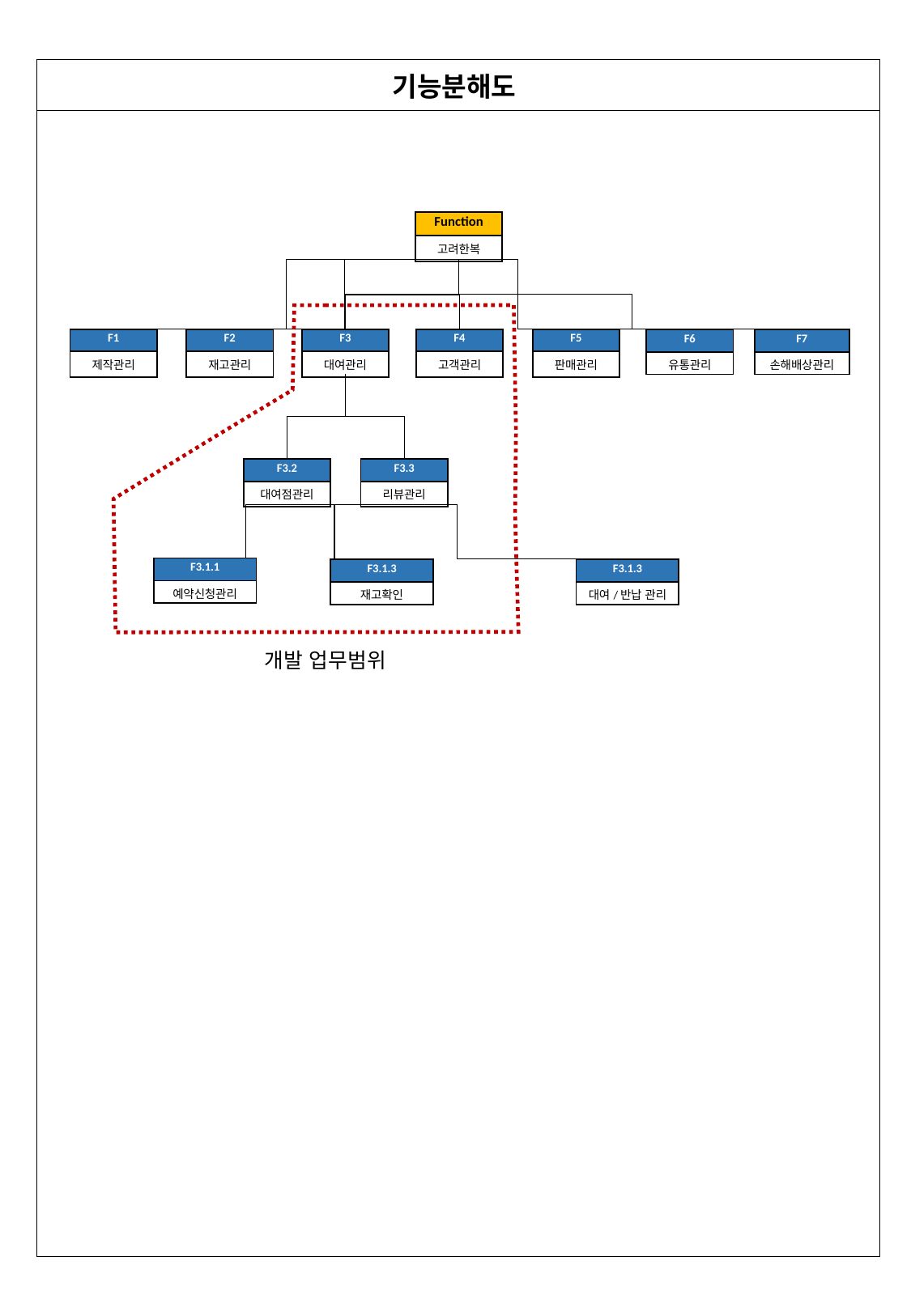

| 기능분해도 |
| --- |
|  |
| Function |
| --- |
| 고려한복 |

| F1 |
| --- |
| 제작관리 |
| F2 |
| --- |
| 재고관리 |
| F3 |
| --- |
| 대여관리 |
| F4 |
| --- |
| 고객관리 |
| F5 |
| --- |
| 판매관리 |
| F6 |
| --- |
| 유통관리 |
| F7 |
| --- |
| 손해배상관리 |
| F3.2 |
| --- |
| 대여점관리 |
| F3.3 |
| --- |
| 리뷰관리 |
| F3.1.1 |
| --- |
| 예약신청관리 |
| F3.1.3 |
| --- |
| 재고확인 |
| F3.1.3 |
| --- |
| 대여/반납 관리 |
개발 업무범위